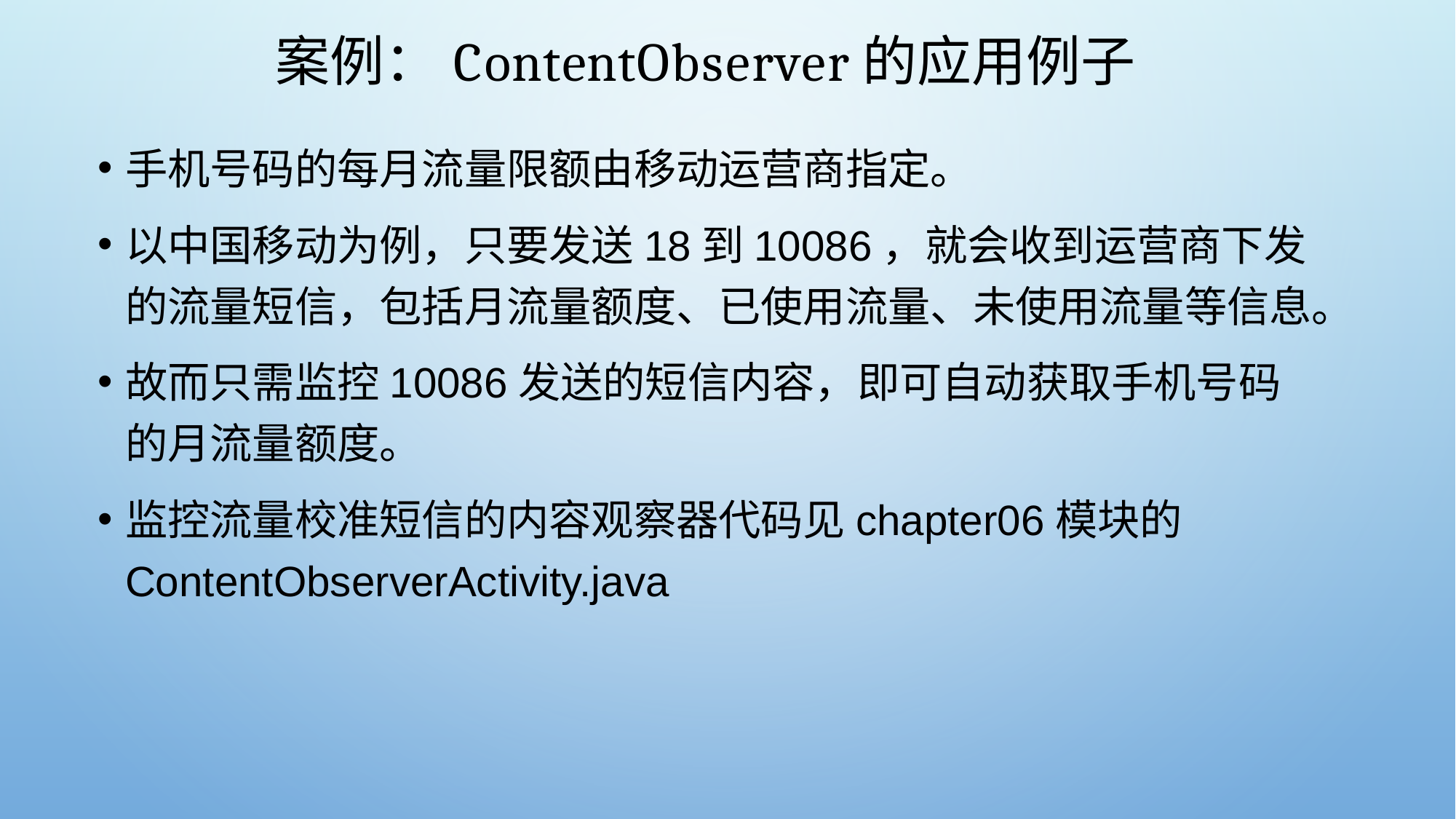

# 案例：ContentObserver的应用例子
手机号码的每月流量限额由移动运营商指定。
以中国移动为例，只要发送18到10086，就会收到运营商下发的流量短信，包括月流量额度、已使用流量、未使用流量等信息。
故而只需监控10086发送的短信内容，即可自动获取手机号码的月流量额度。
监控流量校准短信的内容观察器代码见chapter06模块的ContentObserverActivity.java